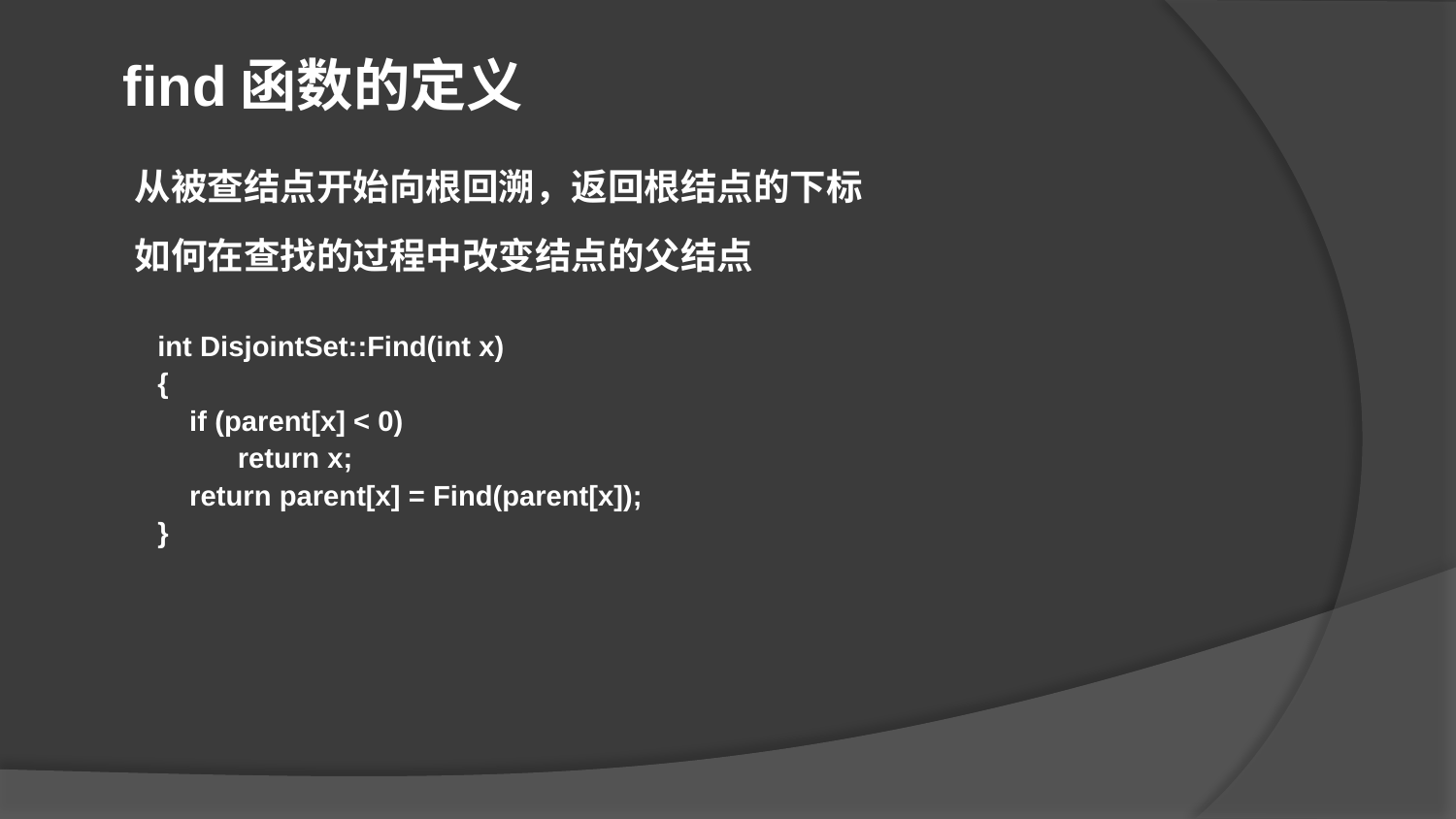

find函数的定义
从被查结点开始向根回溯，返回根结点的下标
如何在查找的过程中改变结点的父结点
int DisjointSet::Find(int x)
{
    if (parent[x] < 0)
          return x;
    return parent[x] = Find(parent[x]);
}